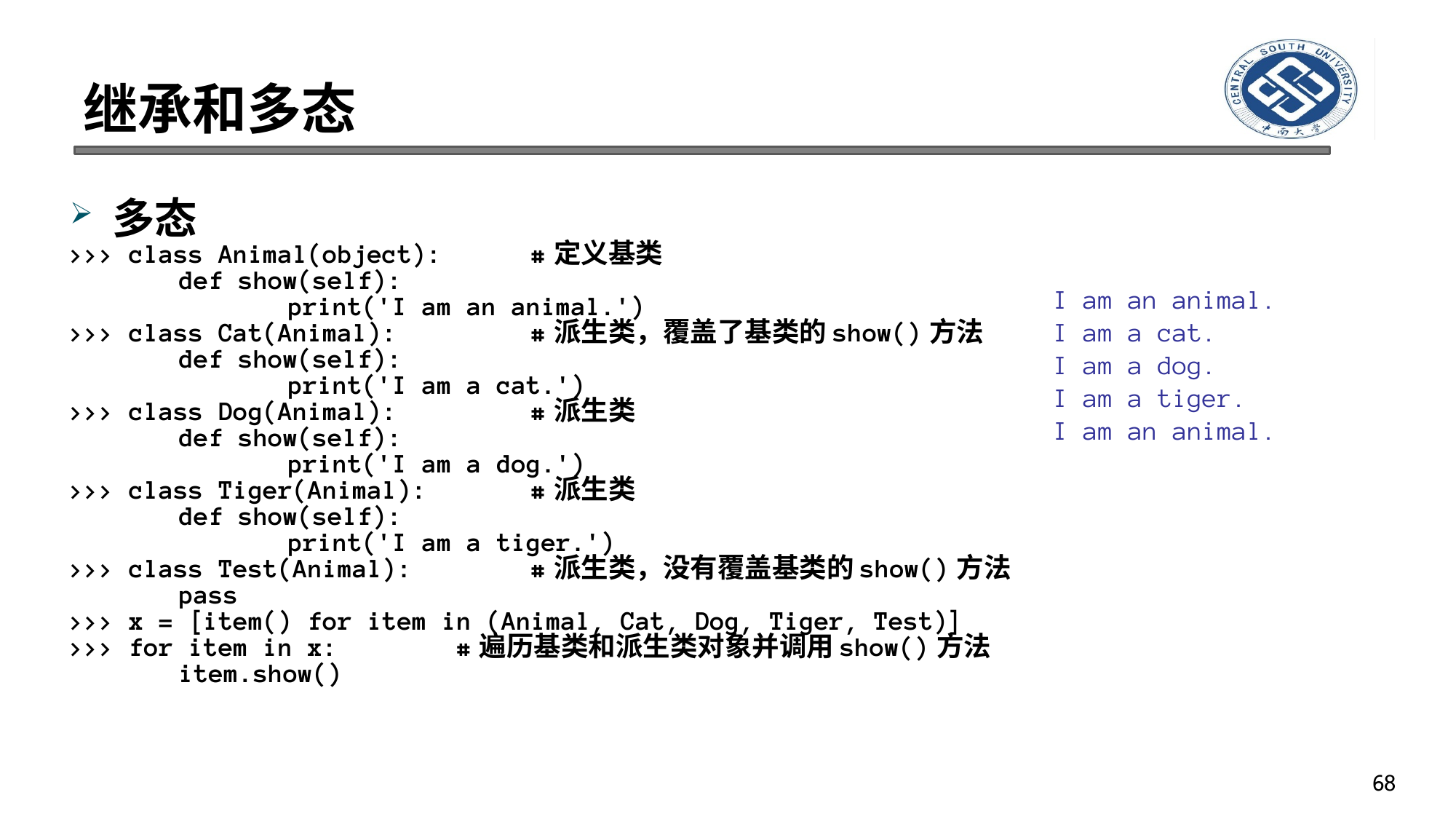

# 继承和多态
多态
>>> class Animal(object):      #定义基类
		def show(self):
			print('I am an animal.')
>>> class Cat(Animal):         #派生类，覆盖了基类的show()方法
		def show(self):
			print('I am a cat.')
>>> class Dog(Animal):         #派生类
		def show(self):
			print('I am a dog.')
>>> class Tiger(Animal):       #派生类
		def show(self):
			print('I am a tiger.')
>>> class Test(Animal):        #派生类，没有覆盖基类的show()方法
		pass
>>> x = [item() for item in (Animal, Cat, Dog, Tiger, Test)]
>>> for item in x:        #遍历基类和派生类对象并调用show()方法
		item.show()

I am an animal.
I am a cat.
I am a dog.
I am a tiger.
I am an animal.
68